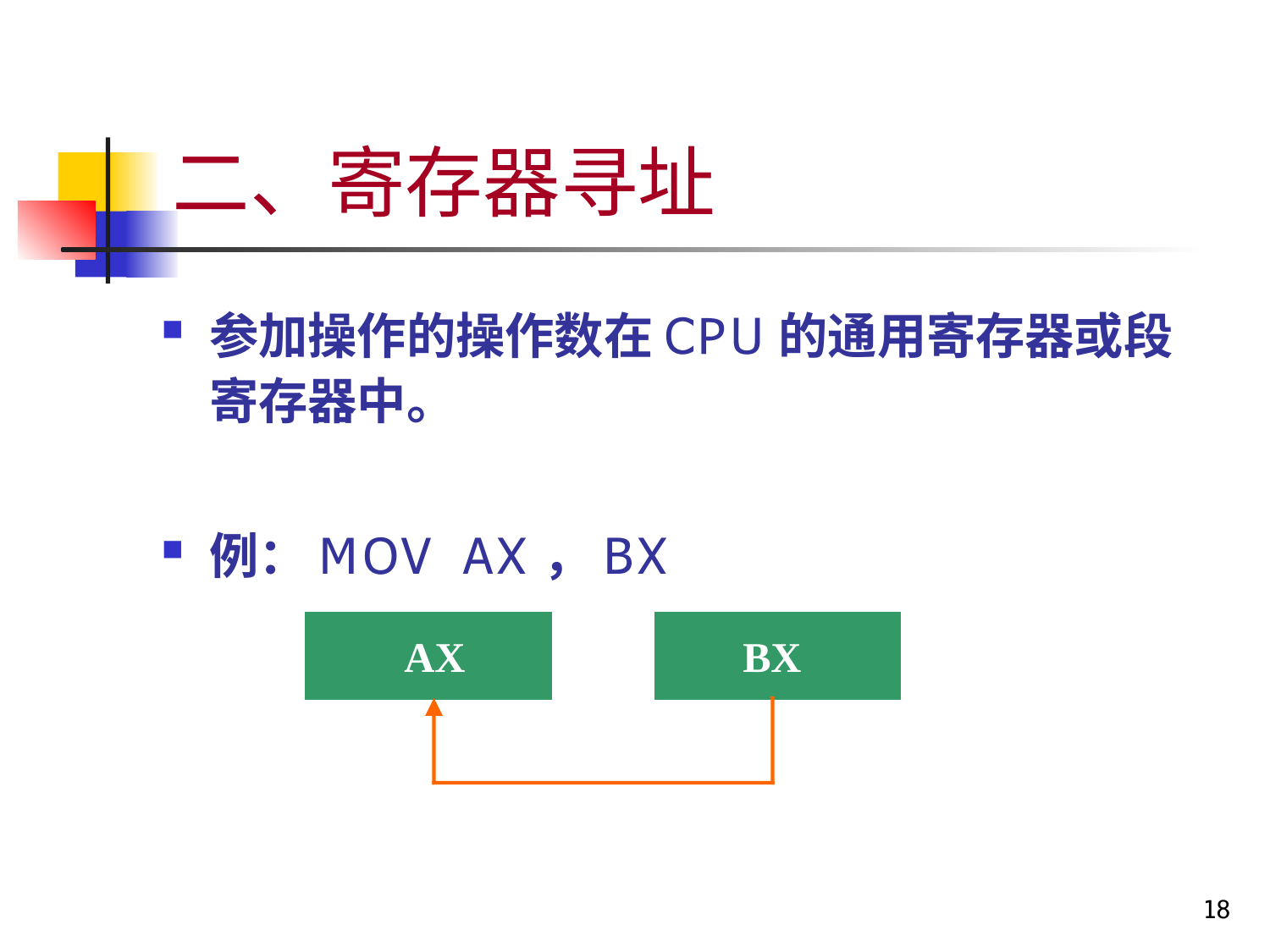

# 二、寄存器寻址
参加操作的操作数在CPU的通用寄存器或段寄存器中。

例：MOV  AX，BX

   AX
   BX

18